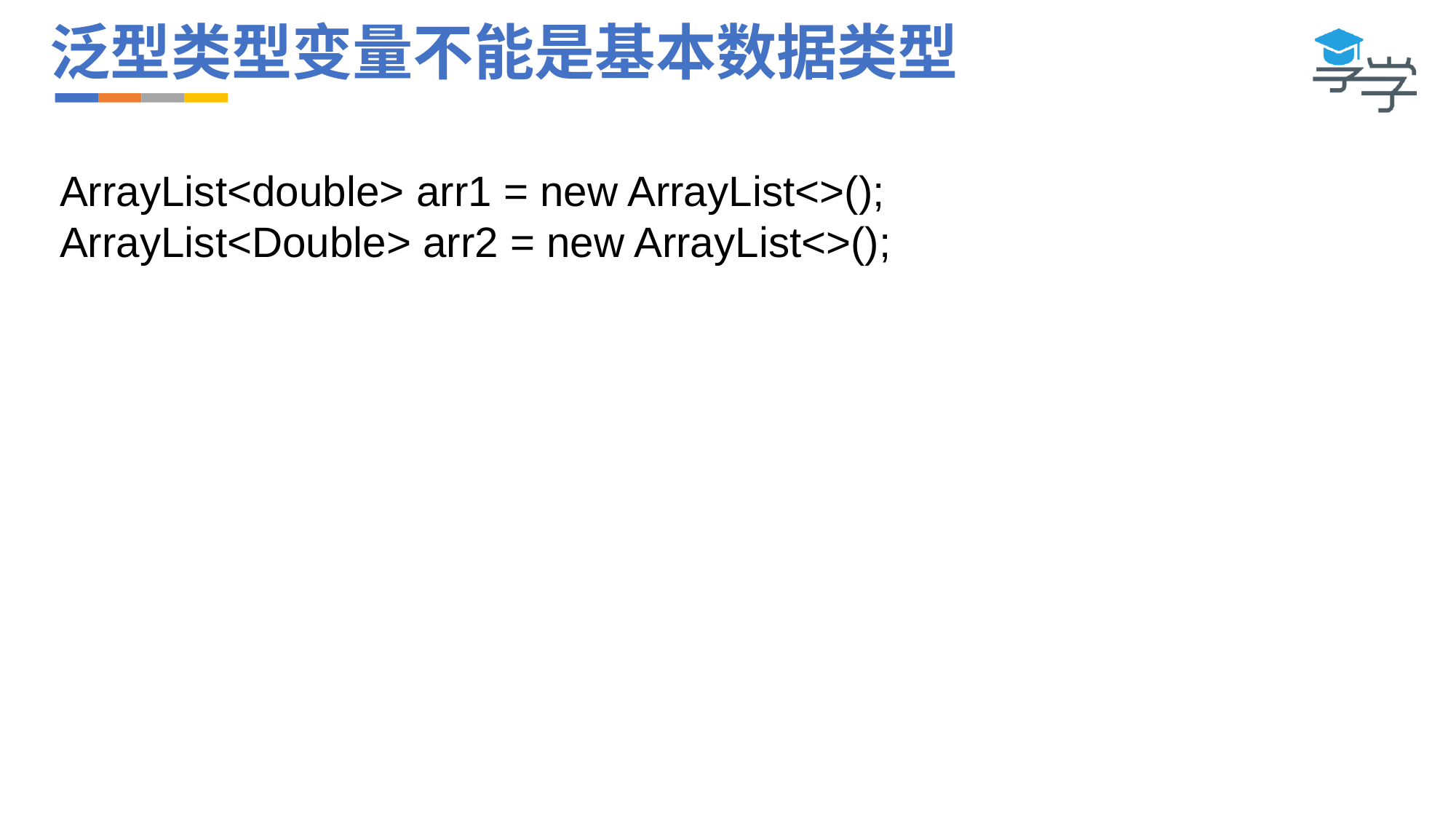

# 泛型类型变量不能是基本数据类型
ArrayList<double> arr1 = new ArrayList<>();
ArrayList<Double> arr2 = new ArrayList<>();